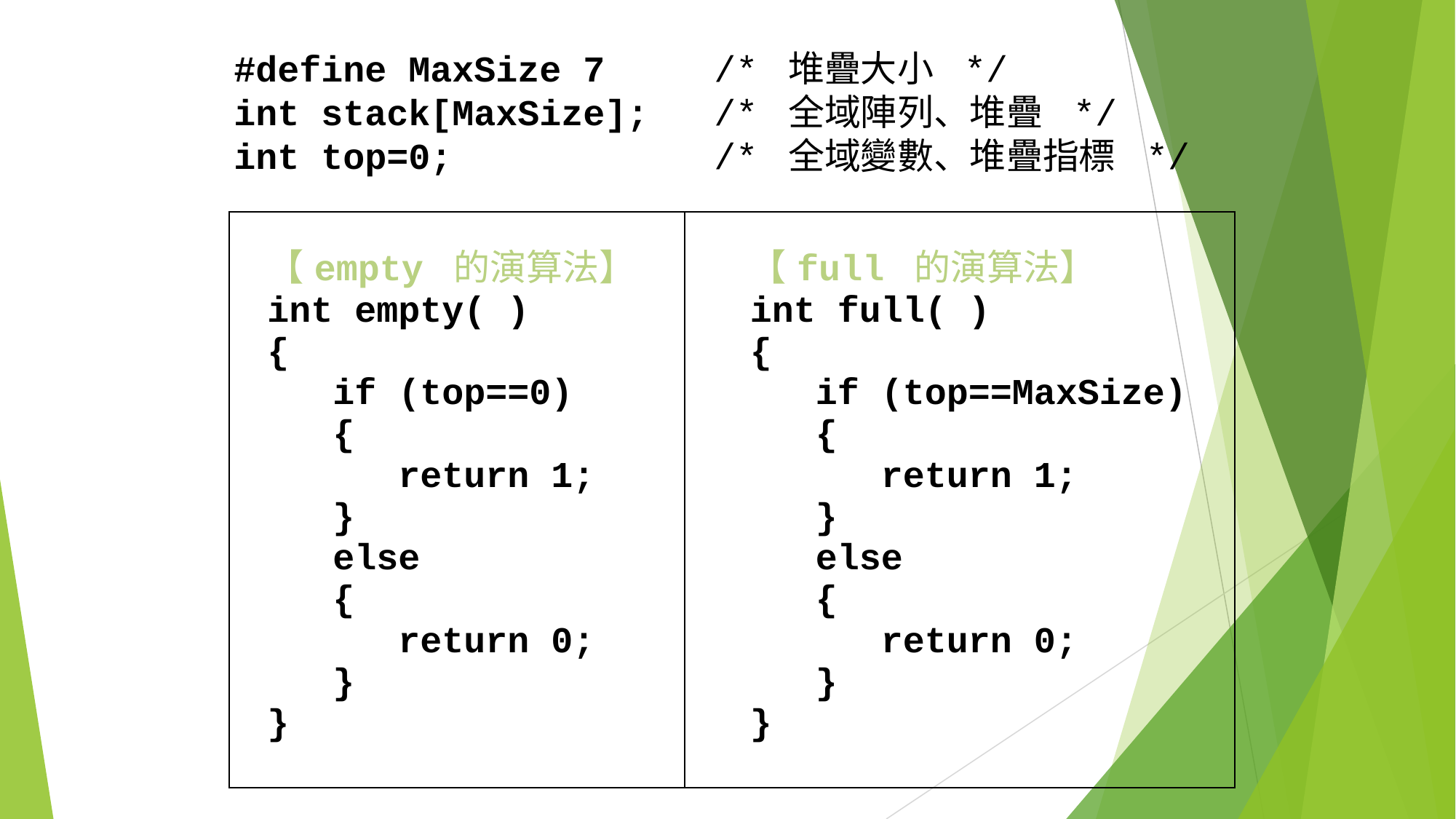

#define MaxSize 7     /* 堆疊大小 */
int stack[MaxSize];   /* 全域陣列、堆疊 */
int top=0;            /* 全域變數、堆疊指標 */
| 【empty 的演算法】 int empty( ) { if (top==0) { return 1; } else { return 0; } } | 【full 的演算法】 int full( ) { if (top==MaxSize) { return 1; } else { return 0; } } |
| --- | --- |